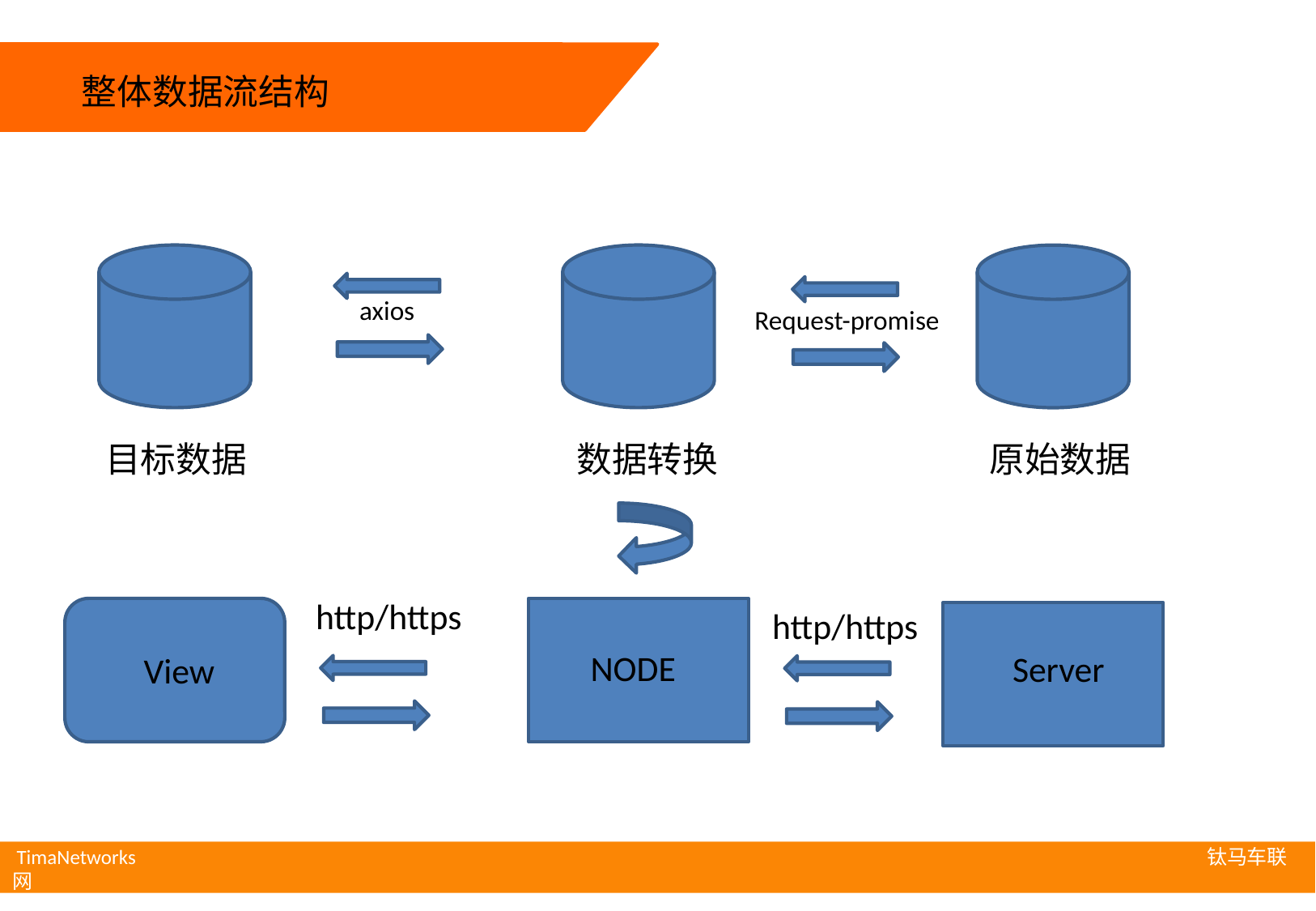

整体数据流结构

axios
Request-promise

目标数据
数据转换
原始数据

http/https
http/https

NODE
Server
View

 TimaNetworks                                                                                                                                                                                                                                     钛马车联网